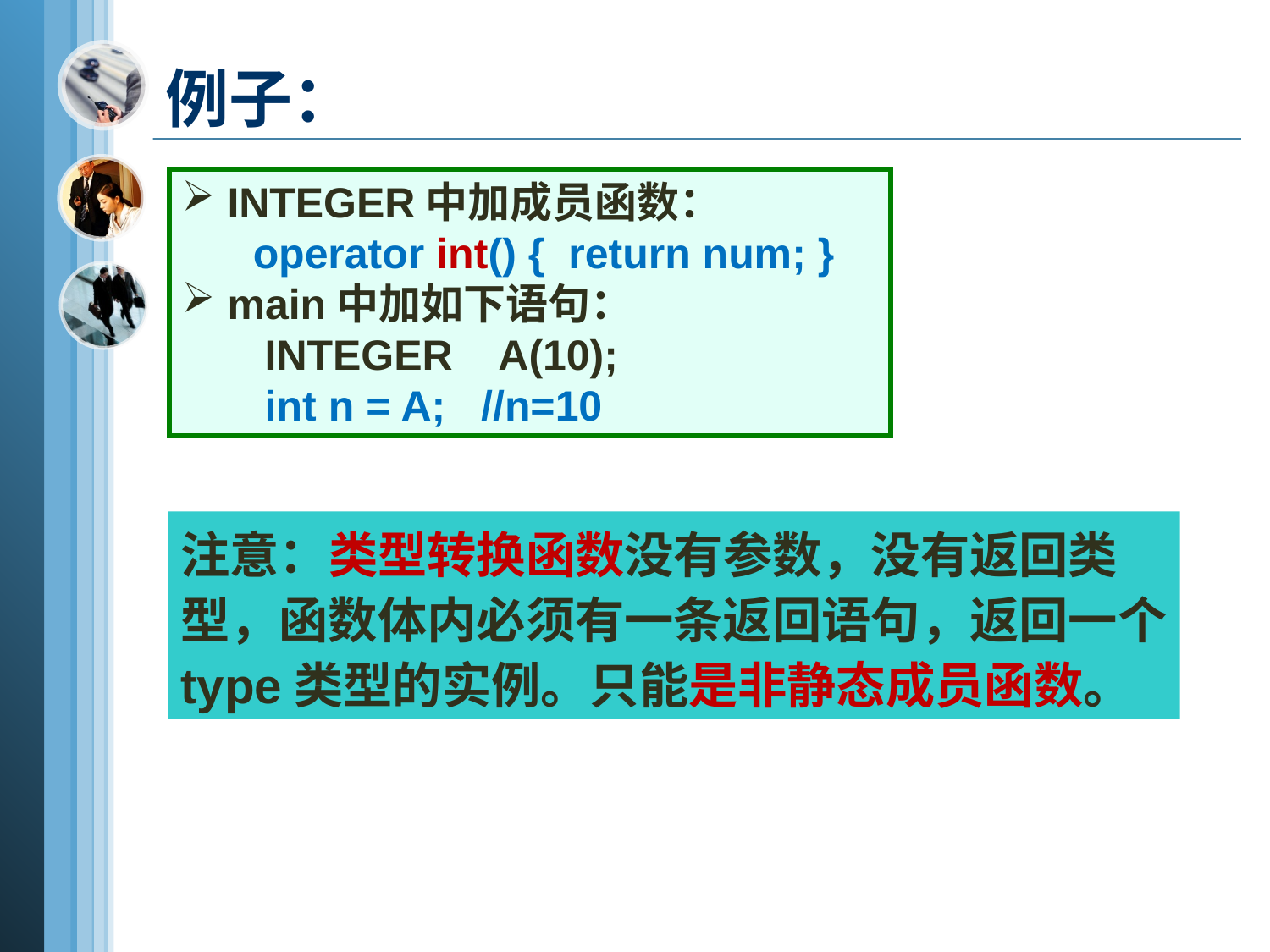

例子：
 INTEGER中加成员函数：
      operator int() {  return num; }
 main中加如下语句：
       INTEGER    A(10);
       int n = A;   //n=10
注意：类型转换函数没有参数，没有返回类型，函数体内必须有一条返回语句，返回一个type类型的实例。只能是非静态成员函数。